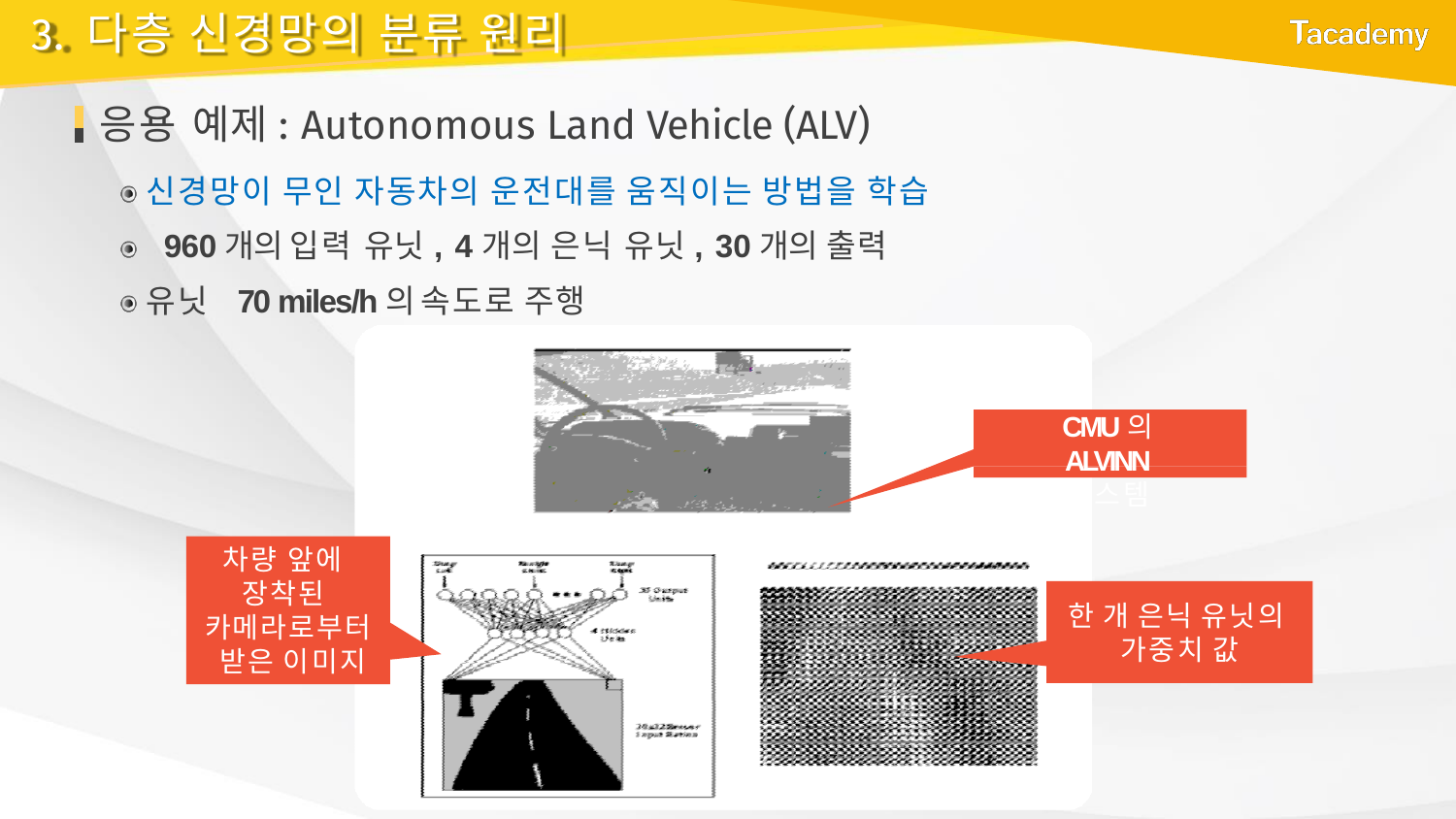

# 3. 다층 신경망의 분류 원리
응용 예제: Autonomous Land Vehicle (ALV)
신경망이 무인 자동차의 운전대를 움직이는 방법을 학습  960개의 입력 유닛, 4개의 은닉 유닛, 30개의 출력 유닛  70 miles/h의 속도로 주행

CMU의
ALVINN 시스템

차량 앞에  장착된  카메라로부터  받은 이미지

한 개 은닉 유닛의
가중치 값